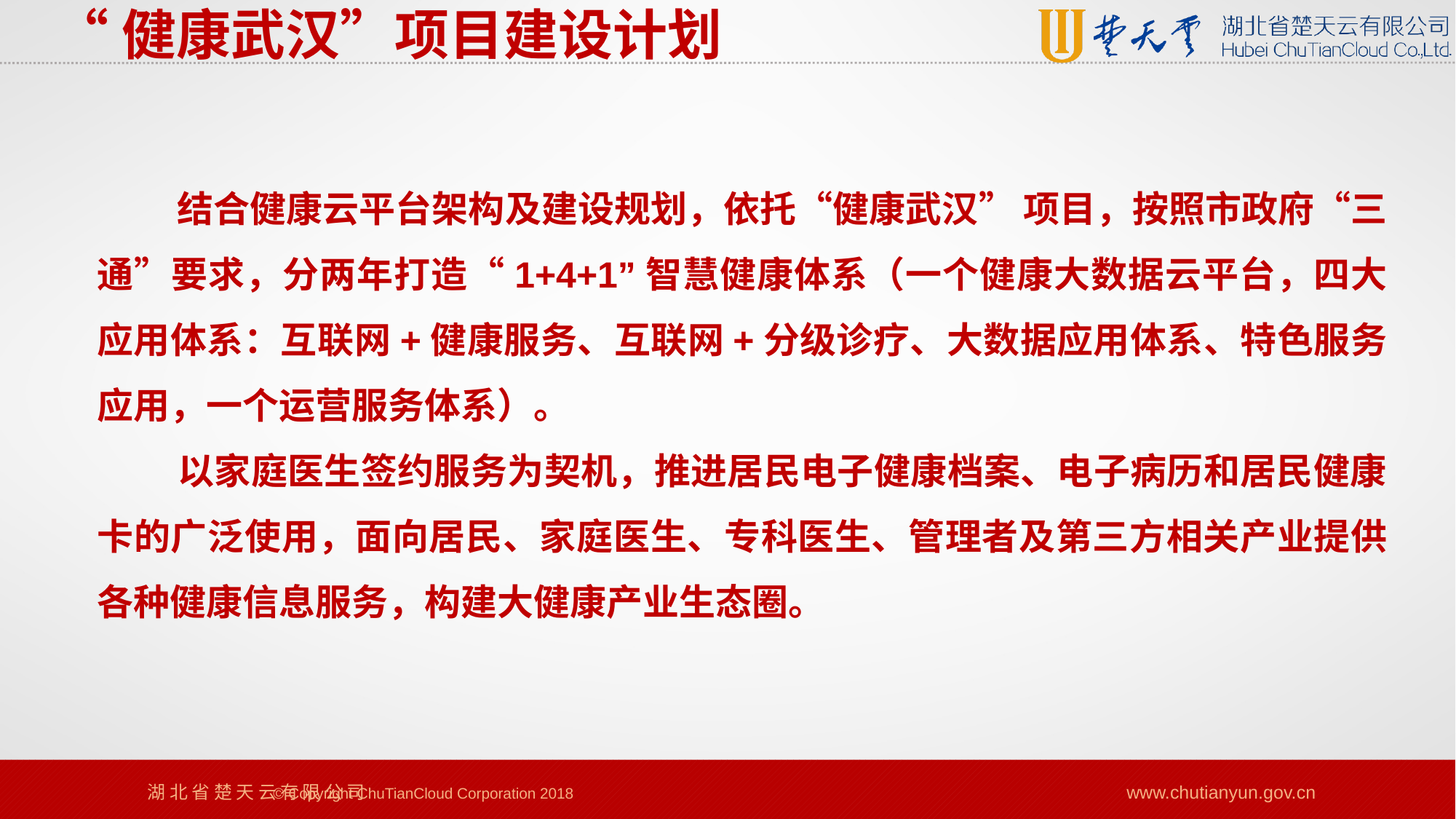

“健康武汉”项目建设计划
  结合健康云平台架构及建设规划，依托“健康武汉” 项目，按照市政府“三通”要求，分两年打造“1+4+1”智慧健康体系（一个健康大数据云平台，四大应用体系：互联网+健康服务、互联网+分级诊疗、大数据应用体系、特色服务应用，一个运营服务体系）。
  以家庭医生签约服务为契机，推进居民电子健康档案、电子病历和居民健康卡的广泛使用，面向居民、家庭医生、专科医生、管理者及第三方相关产业提供各种健康信息服务，构建大健康产业生态圈。